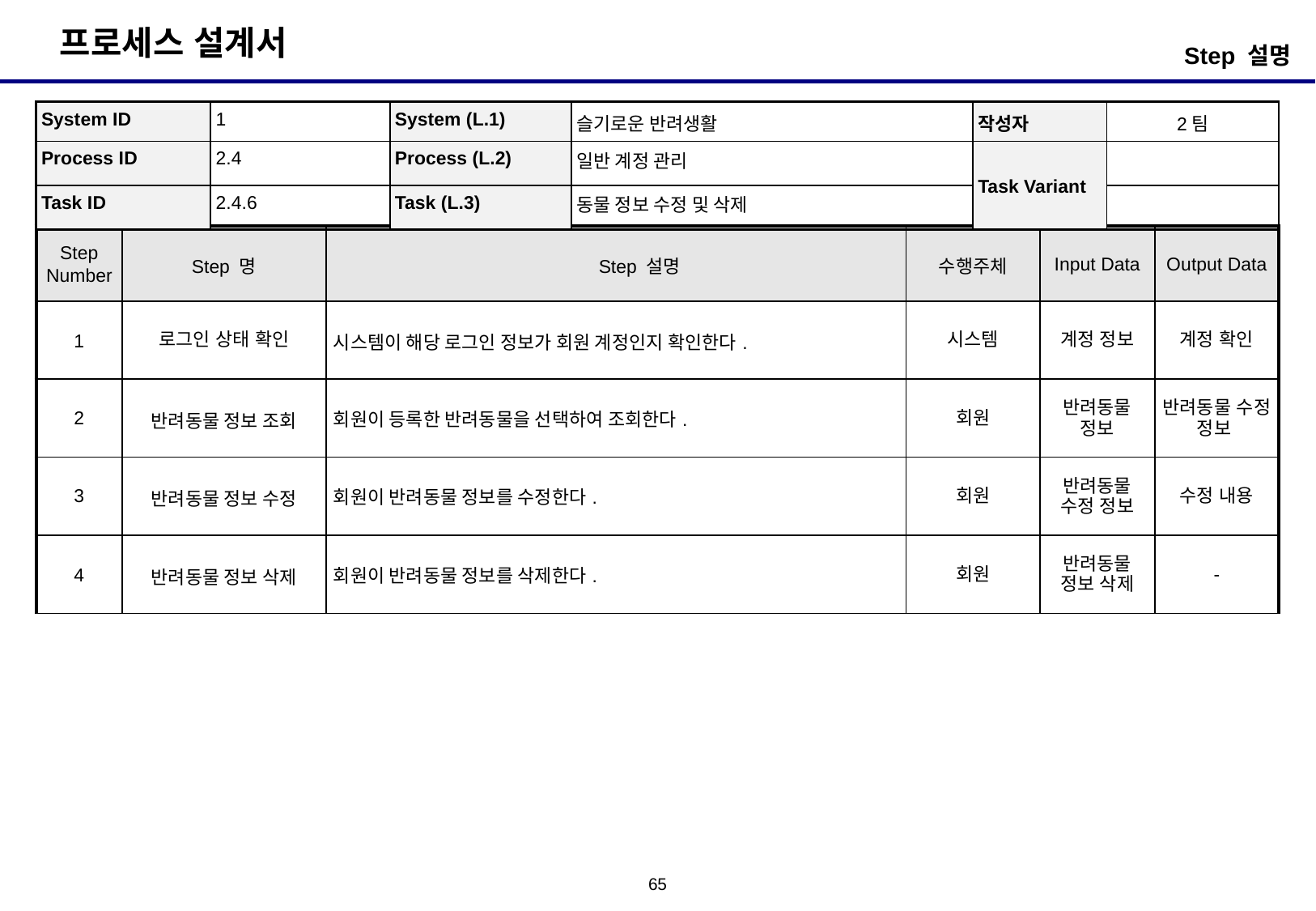

Step 설명
| System ID | 1 | System (L.1) | 슬기로운 반려생활 | 작성자 | 2팀 |
| --- | --- | --- | --- | --- | --- |
| Process ID | 2.4 | Process (L.2) | 일반 계정 관리 | Task Variant |  |
| Task ID | 2.4.6 | Task (L.3) | 동물 정보 수정 및 삭제 |  |  |
| Step Number | Step 명 | Step 설명 | 수행주체 | Input Data | Output Data |
| --- | --- | --- | --- | --- | --- |
| 1 | 로그인 상태 확인 | 시스템이 해당 로그인 정보가 회원 계정인지 확인한다. | 시스템 | 계정 정보 | 계정 확인 |
| 2 | 반려동물 정보 조회 | 회원이 등록한 반려동물을 선택하여 조회한다. | 회원 | 반려동물 정보 | 반려동물 수정 정보 |
| 3 | 반려동물 정보 수정 | 회원이 반려동물 정보를 수정한다. | 회원 | 반려동물 수정 정보 | 수정 내용 |
| 4 | 반려동물 정보 삭제 | 회원이 반려동물 정보를 삭제한다. | 회원 | 반려동물 정보 삭제 | - |